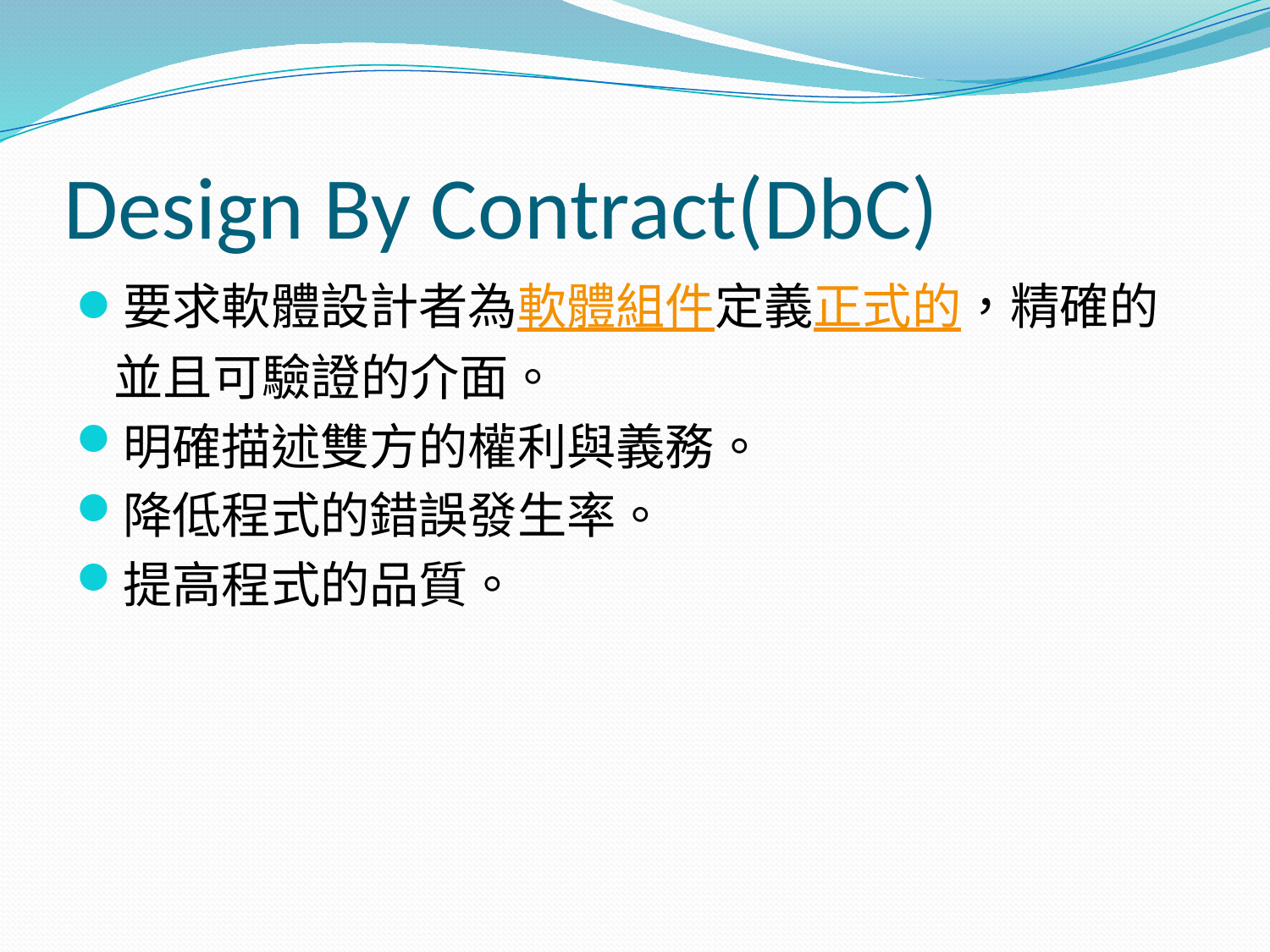

# Design By Contract(DbC)
要求軟體設計者為軟體組件定義正式的，精確的並且可驗證的介面。
明確描述雙方的權利與義務。
降低程式的錯誤發生率。
提高程式的品質。